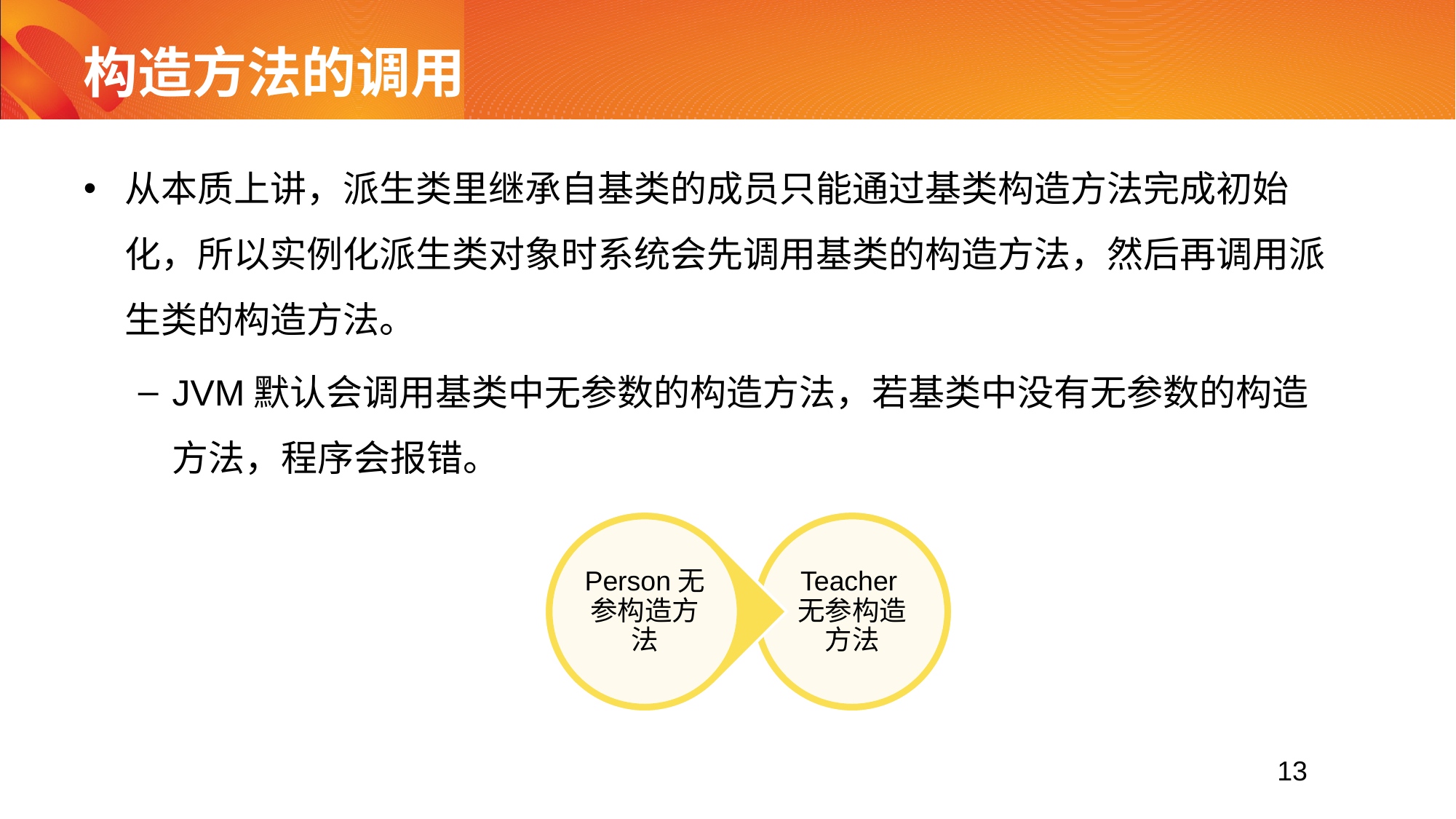

# 构造方法的调用
从本质上讲，派生类里继承自基类的成员只能通过基类构造方法完成初始化，所以实例化派生类对象时系统会先调用基类的构造方法，然后再调用派生类的构造方法。
JVM默认会调用基类中无参数的构造方法，若基类中没有无参数的构造方法，程序会报错。
Teacher无参构造方法
Person无参构造方法